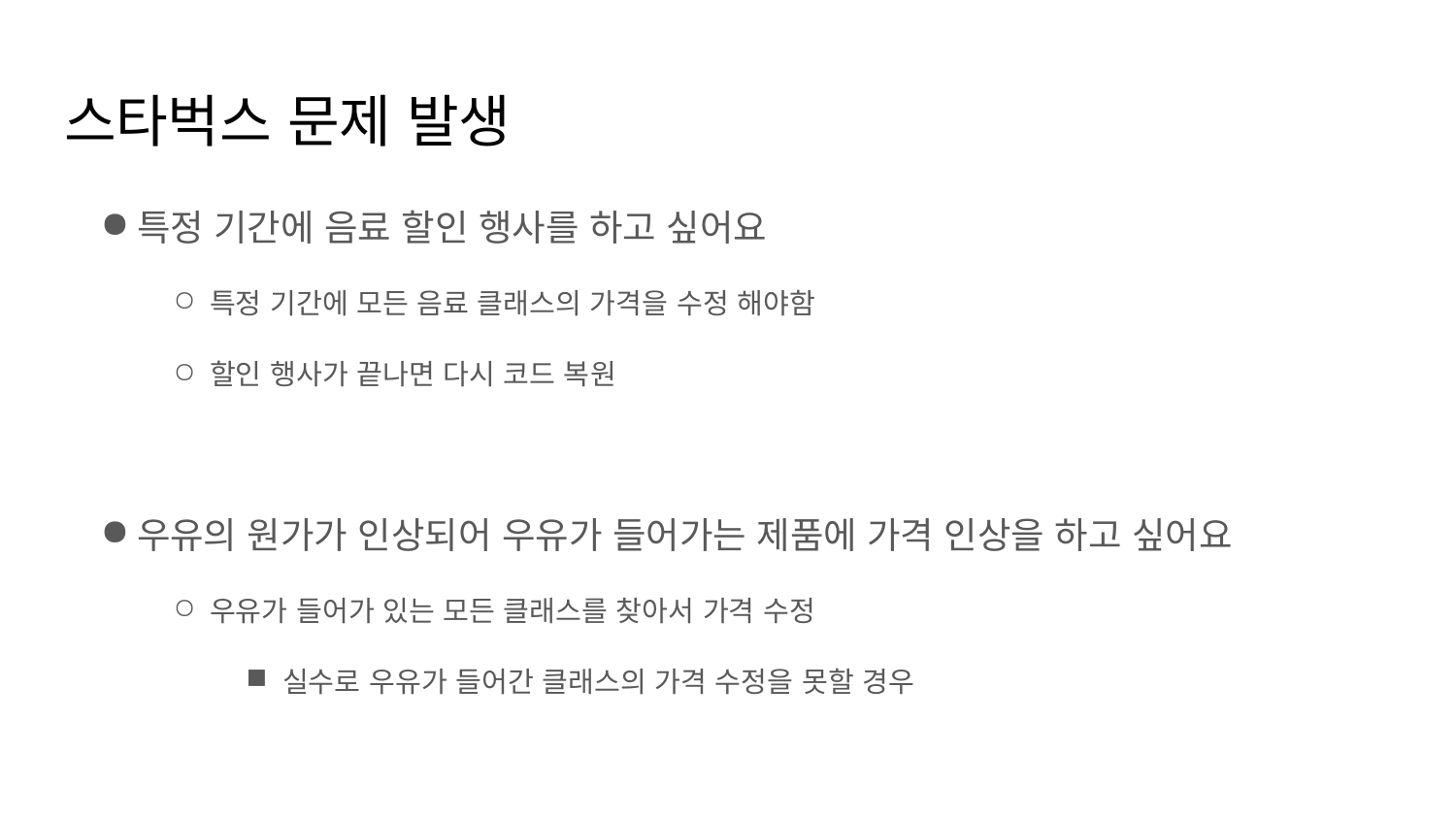

# 스타벅스 문제 발생
특정 기간에 음료 할인 행사를 하고 싶어요
특정 기간에 모든 음료 클래스의 가격을 수정 해야함
할인 행사가 끝나면 다시 코드 복원

우유의 원가가 인상되어 우유가 들어가는 제품에 가격 인상을 하고 싶어요
우유가 들어가 있는 모든 클래스를 찾아서 가격 수정
실수로 우유가 들어간 클래스의 가격 수정을 못할 경우